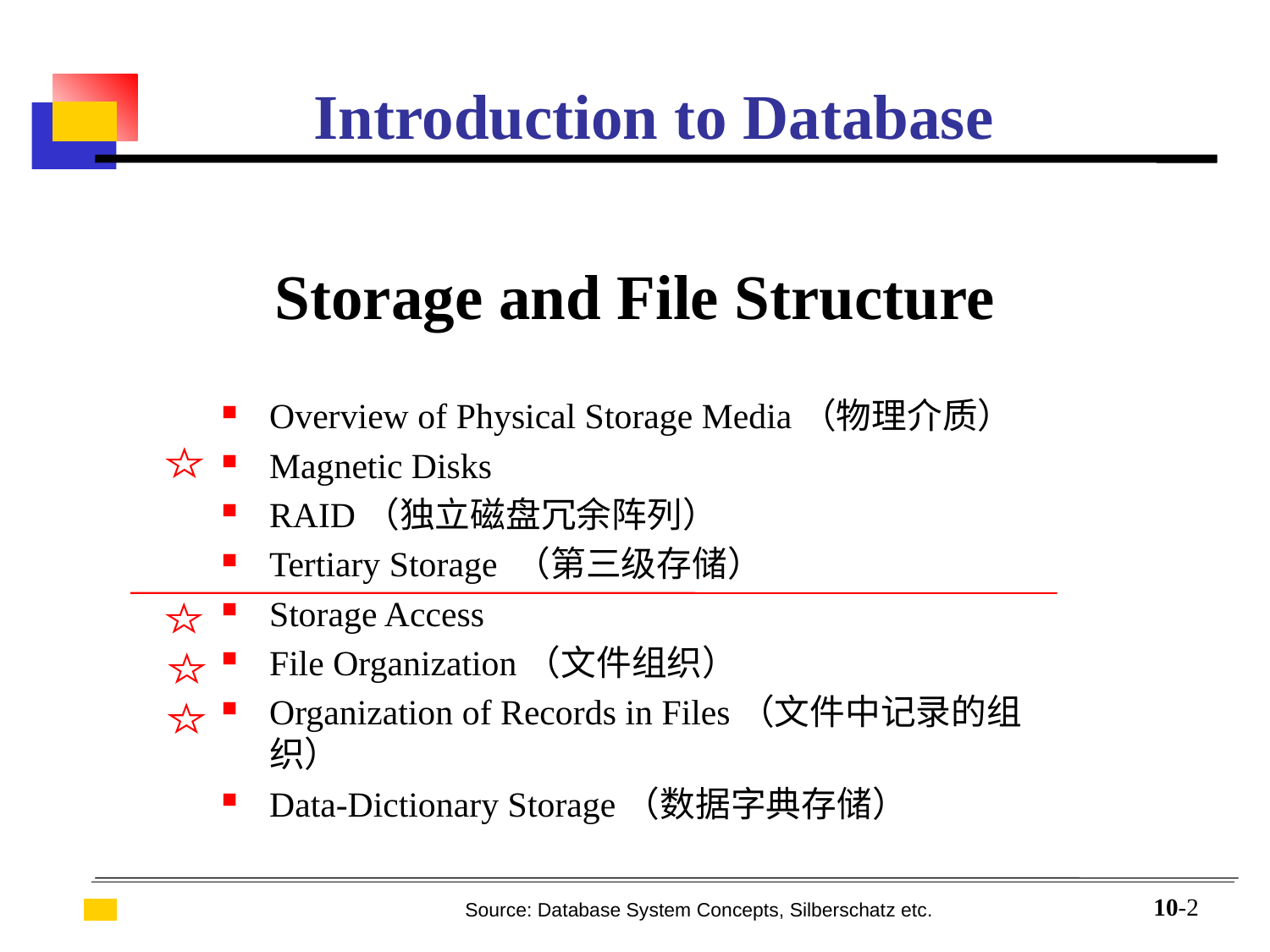

# Introduction to Database
Storage and File Structure
Overview of Physical Storage Media（物理介质）
Magnetic Disks
RAID（独立磁盘冗余阵列）
Tertiary Storage （第三级存储）
Storage Access
File Organization（文件组织）
Organization of Records in Files（文件中记录的组织）
Data-Dictionary Storage（数据字典存储）

10-2